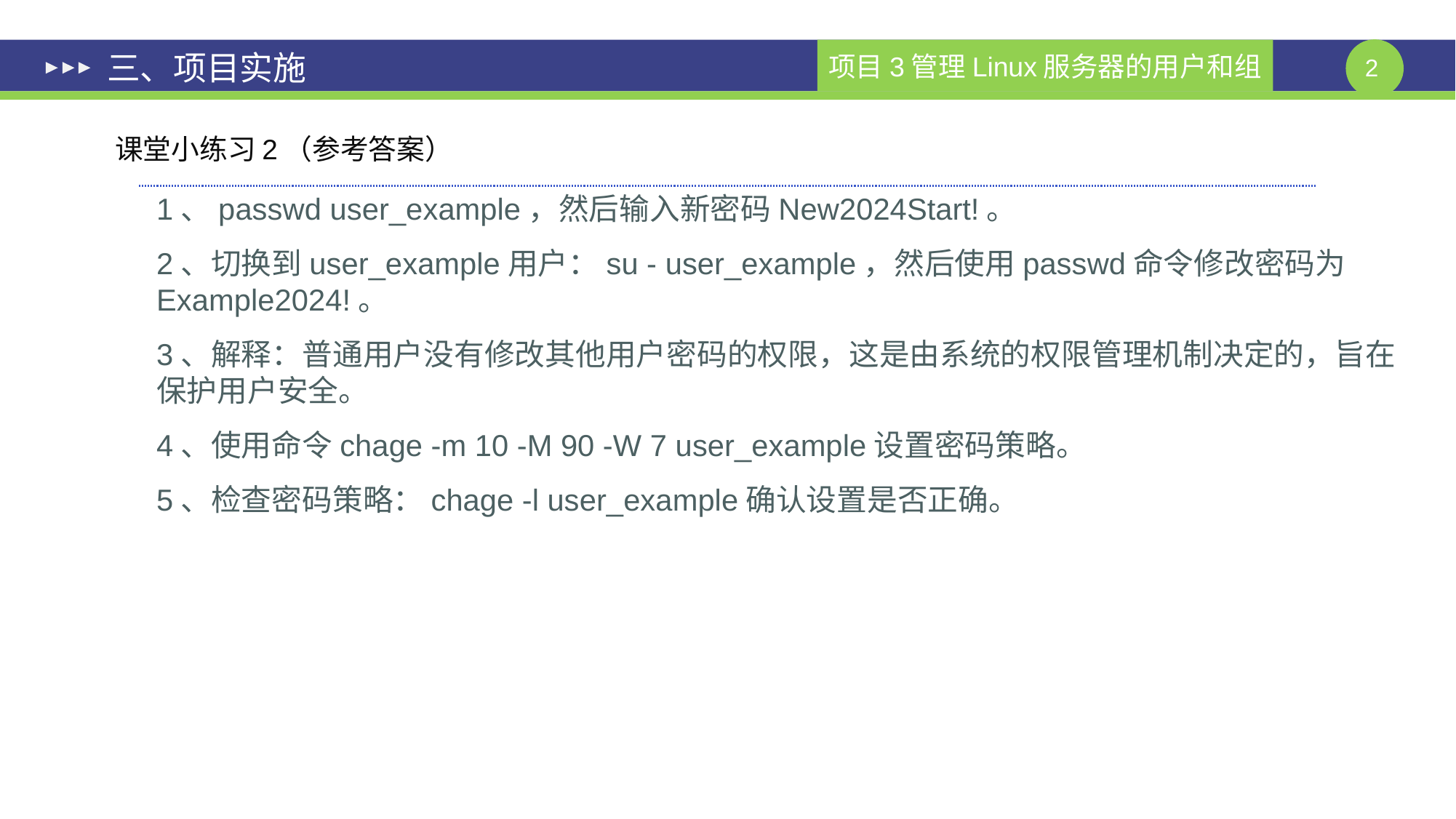

# 三、项目实施
课堂小练习2（参考答案）

1、passwd user_example，然后输入新密码New2024Start!。
2、切换到user_example用户：su - user_example，然后使用passwd命令修改密码为Example2024!。
3、解释：普通用户没有修改其他用户密码的权限，这是由系统的权限管理机制决定的，旨在保护用户安全。
4、使用命令chage -m 10 -M 90 -W 7 user_example设置密码策略。
5、检查密码策略：chage -l user_example确认设置是否正确。